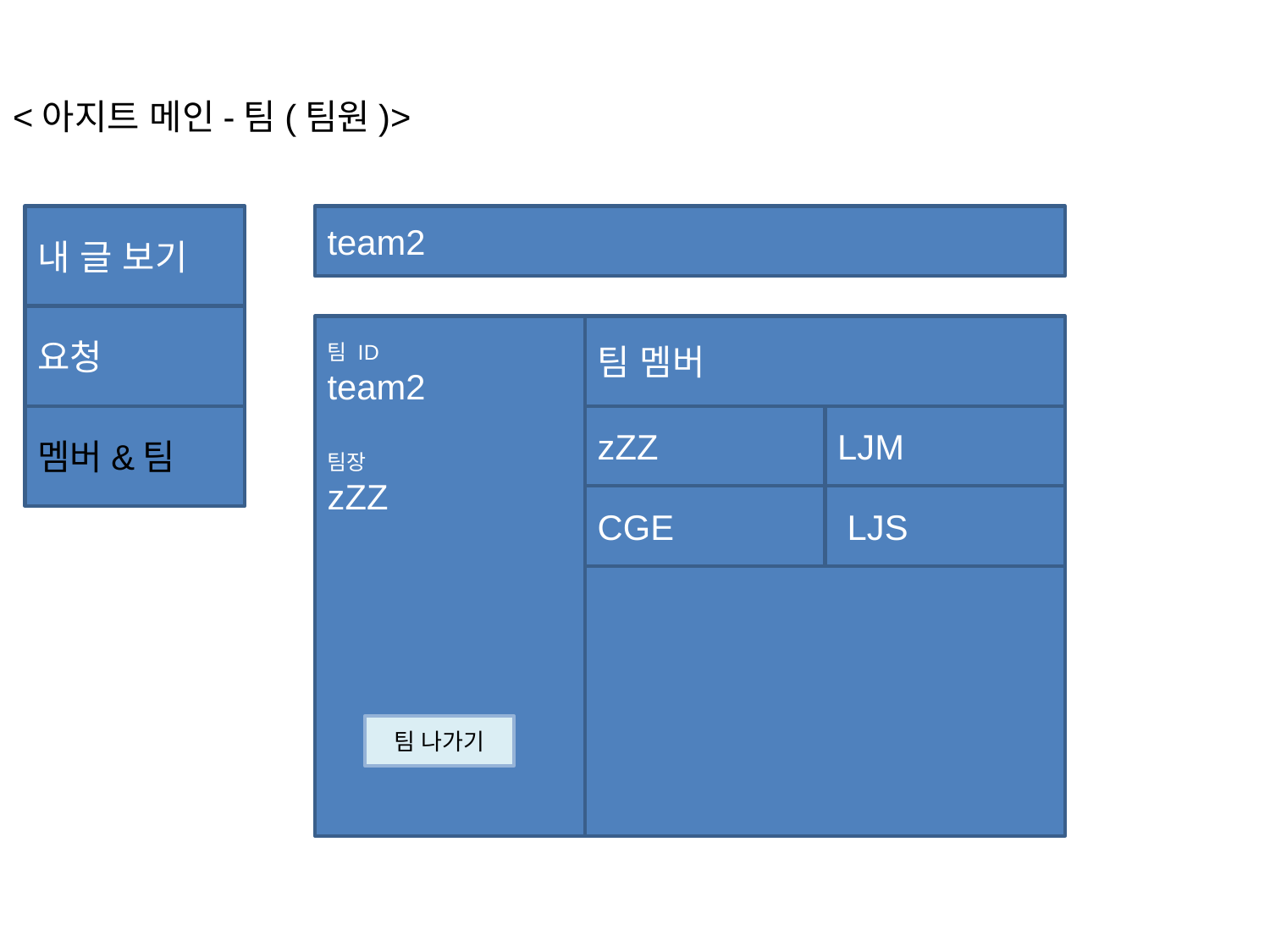

<아지트 메인-팀(팀원)>
내 글 보기
team2
요청
팀 ID
team2

팀장
zZZ

팀 멤버
멤버&팀
zZZ
LJM
CGE
 LJS

팀 나가기